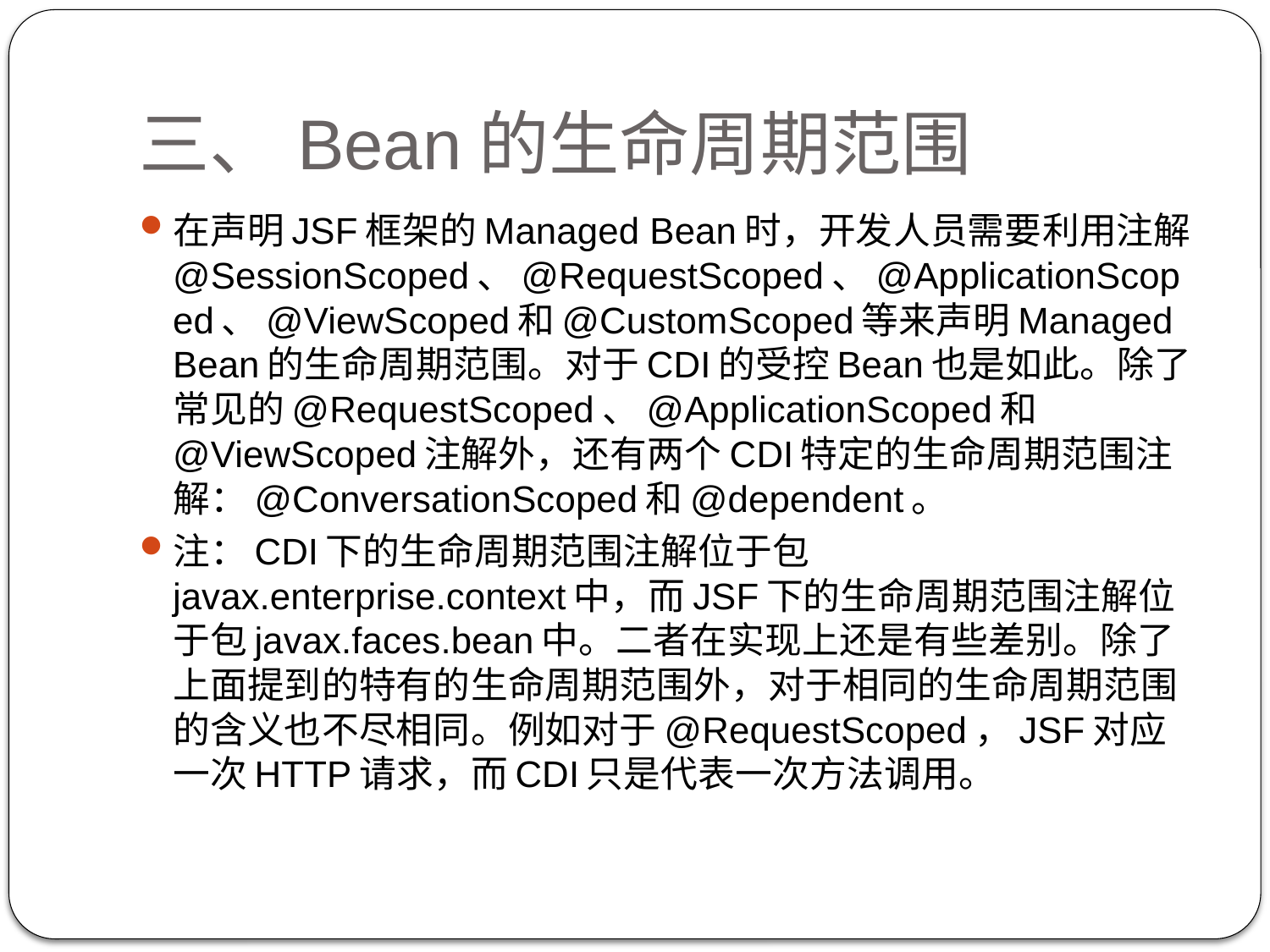

# 三、Bean的生命周期范围
在声明JSF框架的Managed Bean时，开发人员需要利用注解@SessionScoped、@RequestScoped、@ApplicationScoped、@ViewScoped和@CustomScoped等来声明Managed Bean的生命周期范围。对于CDI的受控Bean也是如此。除了常见的@RequestScoped、@ApplicationScoped和@ViewScoped注解外，还有两个CDI特定的生命周期范围注解：@ConversationScoped和@dependent。
注：CDI下的生命周期范围注解位于包javax.enterprise.context中，而JSF下的生命周期范围注解位于包javax.faces.bean中。二者在实现上还是有些差别。除了上面提到的特有的生命周期范围外，对于相同的生命周期范围的含义也不尽相同。例如对于@RequestScoped，JSF对应一次HTTP请求，而CDI只是代表一次方法调用。